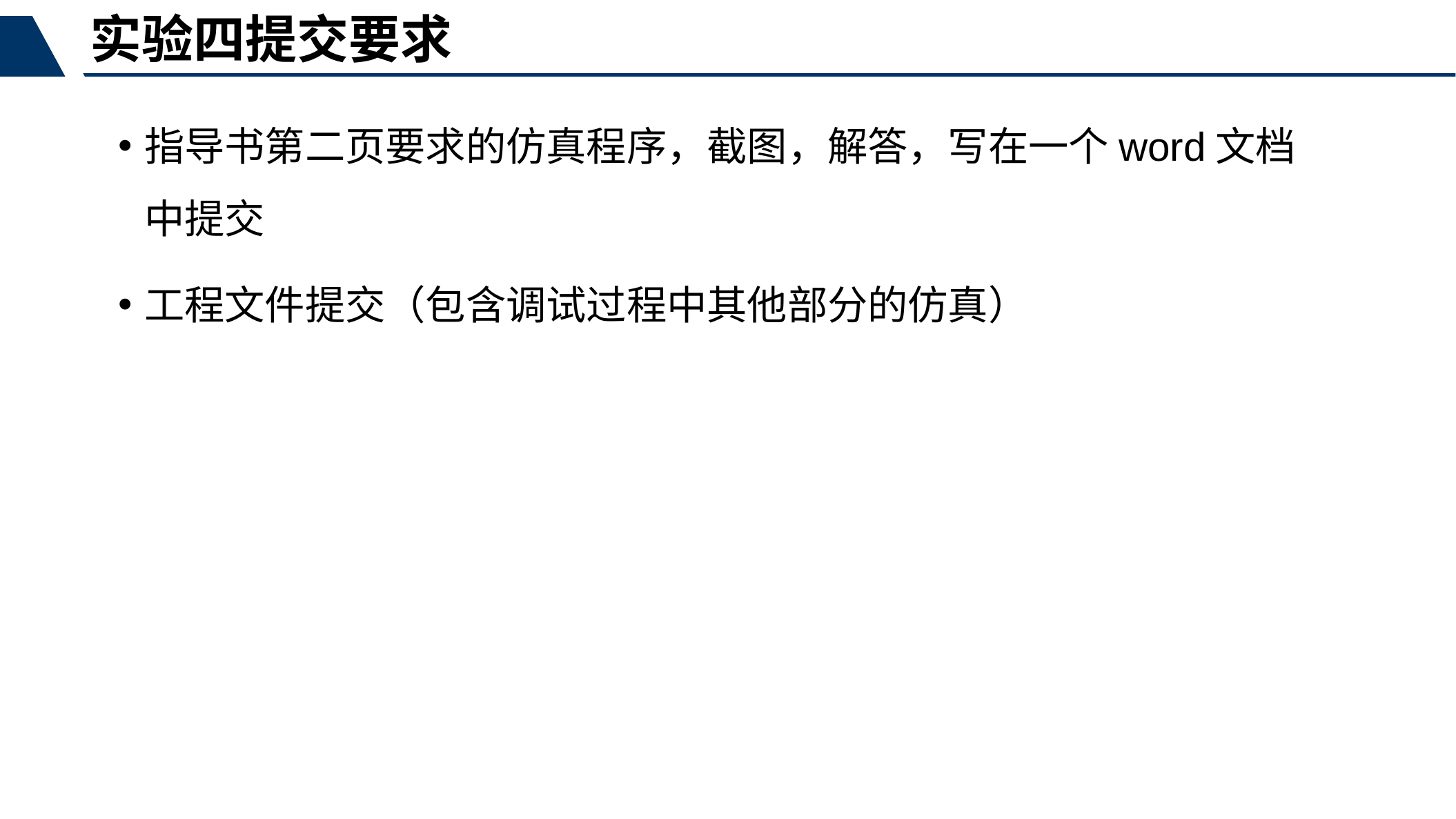

实验四提交要求

指导书第二页要求的仿真程序，截图，解答，写在一个word文档中提交
工程文件提交（包含调试过程中其他部分的仿真）